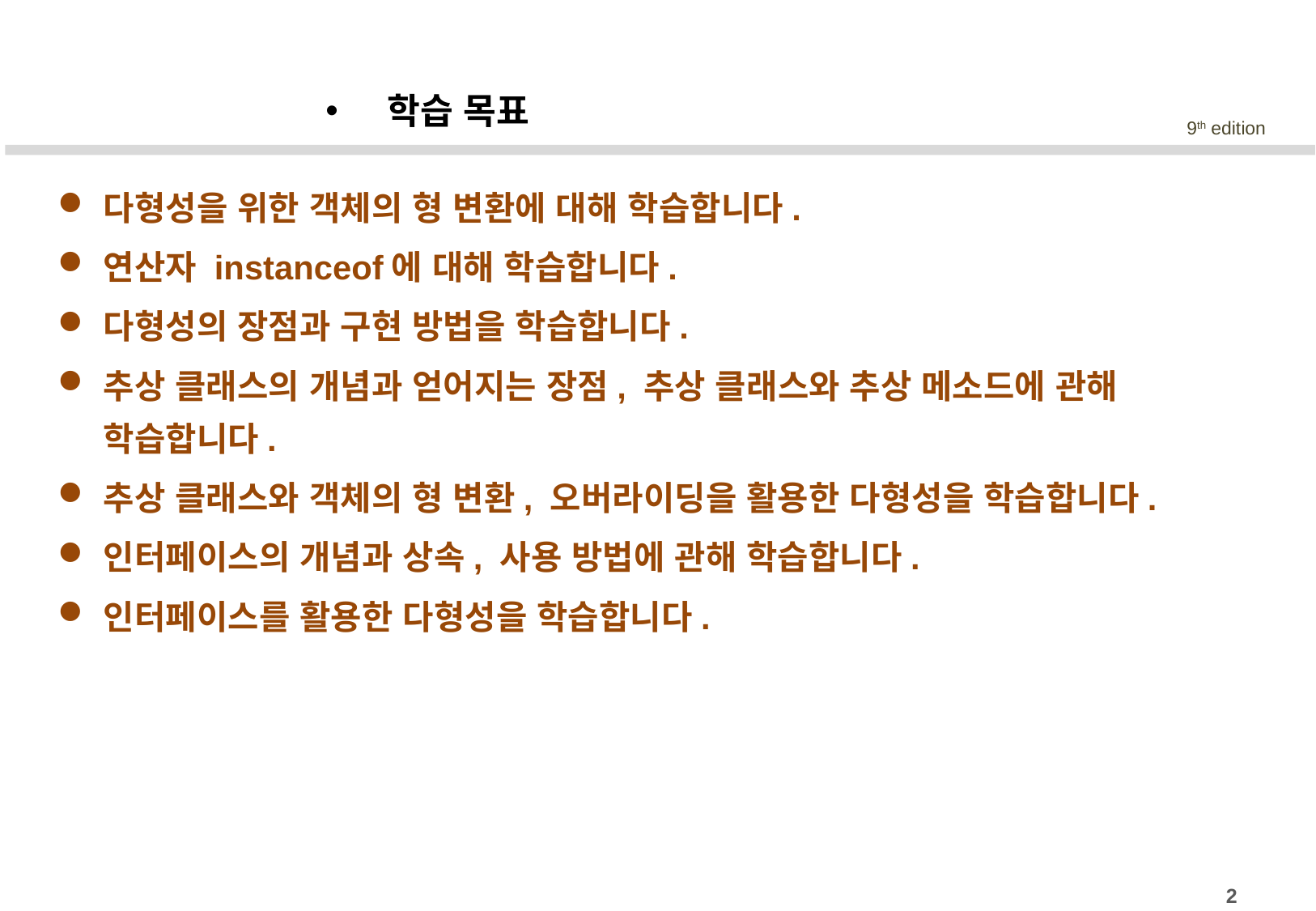

학습 목표
다형성을 위한 객체의 형 변환에 대해 학습합니다.
연산자 instanceof에 대해 학습합니다.
다형성의 장점과 구현 방법을 학습합니다.
추상 클래스의 개념과 얻어지는 장점, 추상 클래스와 추상 메소드에 관해 학습합니다.
추상 클래스와 객체의 형 변환, 오버라이딩을 활용한 다형성을 학습합니다.
인터페이스의 개념과 상속, 사용 방법에 관해 학습합니다.
인터페이스를 활용한 다형성을 학습합니다.
2